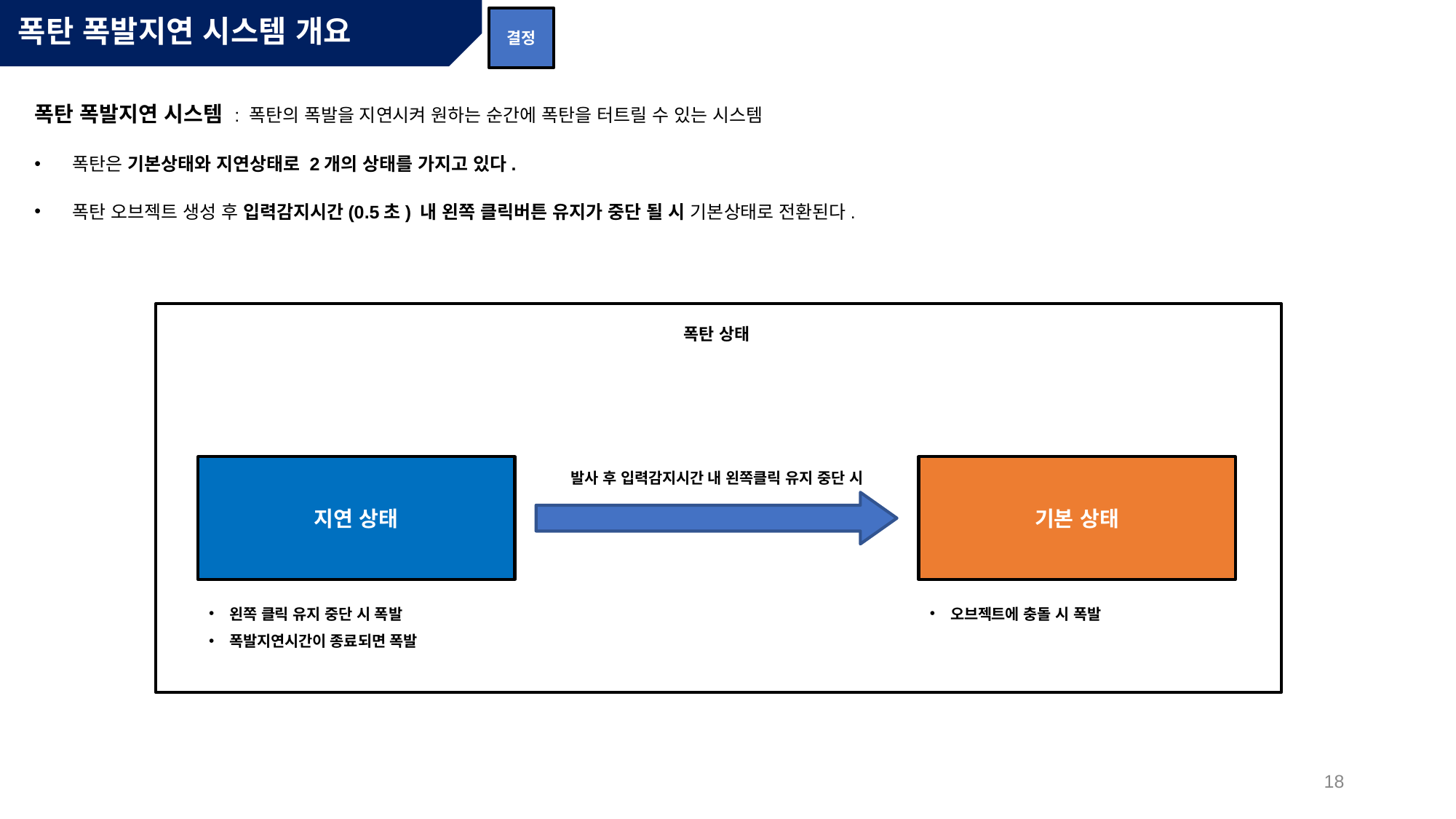

# 폭탄 폭발지연 시스템 개요
결정
폭탄 폭발지연 시스템 : 폭탄의 폭발을 지연시켜 원하는 순간에 폭탄을 터트릴 수 있는 시스템
폭탄은 기본상태와 지연상태로 2개의 상태를 가지고 있다.
폭탄 오브젝트 생성 후 입력감지시간(0.5초) 내 왼쪽 클릭버튼 유지가 중단 될 시 기본상태로 전환된다.

폭탄 상태
지연 상태
기본 상태
발사 후 입력감지시간 내 왼쪽클릭 유지 중단 시

왼쪽 클릭 유지 중단 시 폭발
폭발지연시간이 종료되면 폭발
오브젝트에 충돌 시 폭발
18